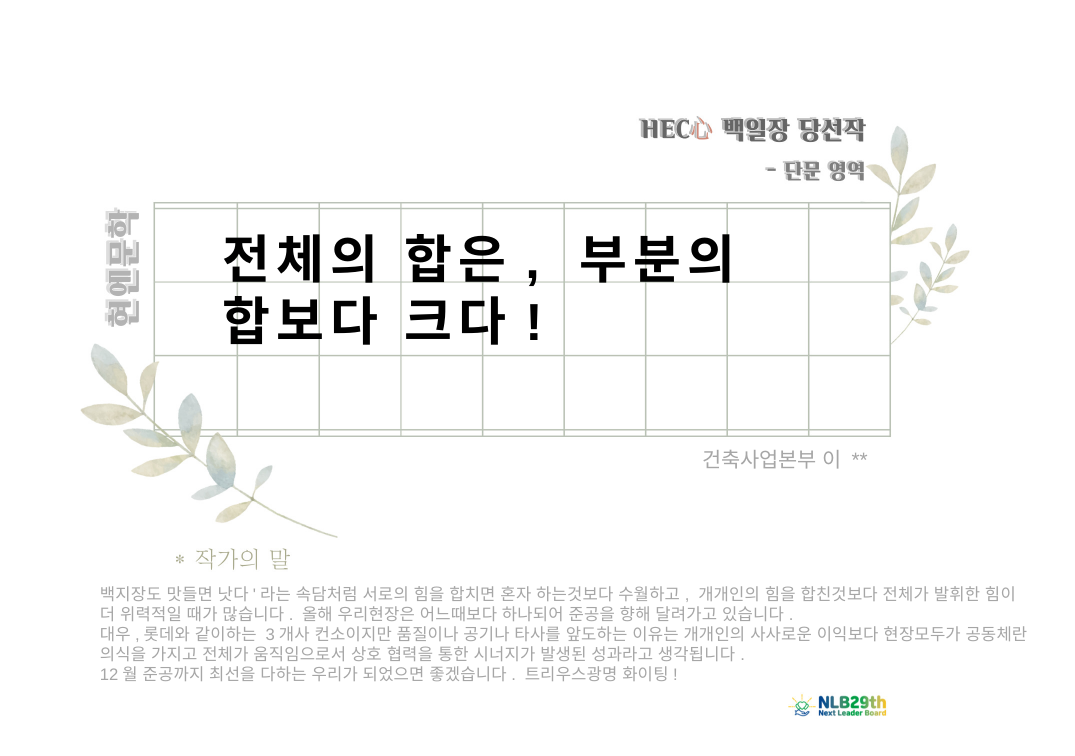

전체의 합은, 부분의 합보다 크다!
건축사업본부 이 **
백지장도 맛들면 낫다'라는 속담처럼 서로의 힘을 합치면 혼자 하는것보다 수월하고, 개개인의 힘을 합친것보다 전체가 발휘한 힘이
더 위력적일 때가 많습니다. 올해 우리현장은 어느때보다 하나되어 준공을 향해 달려가고 있습니다.
대우,롯데와 같이하는 3개사 컨소이지만 품질이나 공기나 타사를 앞도하는 이유는 개개인의 사사로운 이익보다 현장모두가 공동체란 의식을 가지고 전체가 움직임으로서 상호 협력을 통한 시너지가 발생된 성과라고 생각됩니다.
12월 준공까지 최선을 다하는 우리가 되었으면 좋겠습니다. 트리우스광명 화이팅!